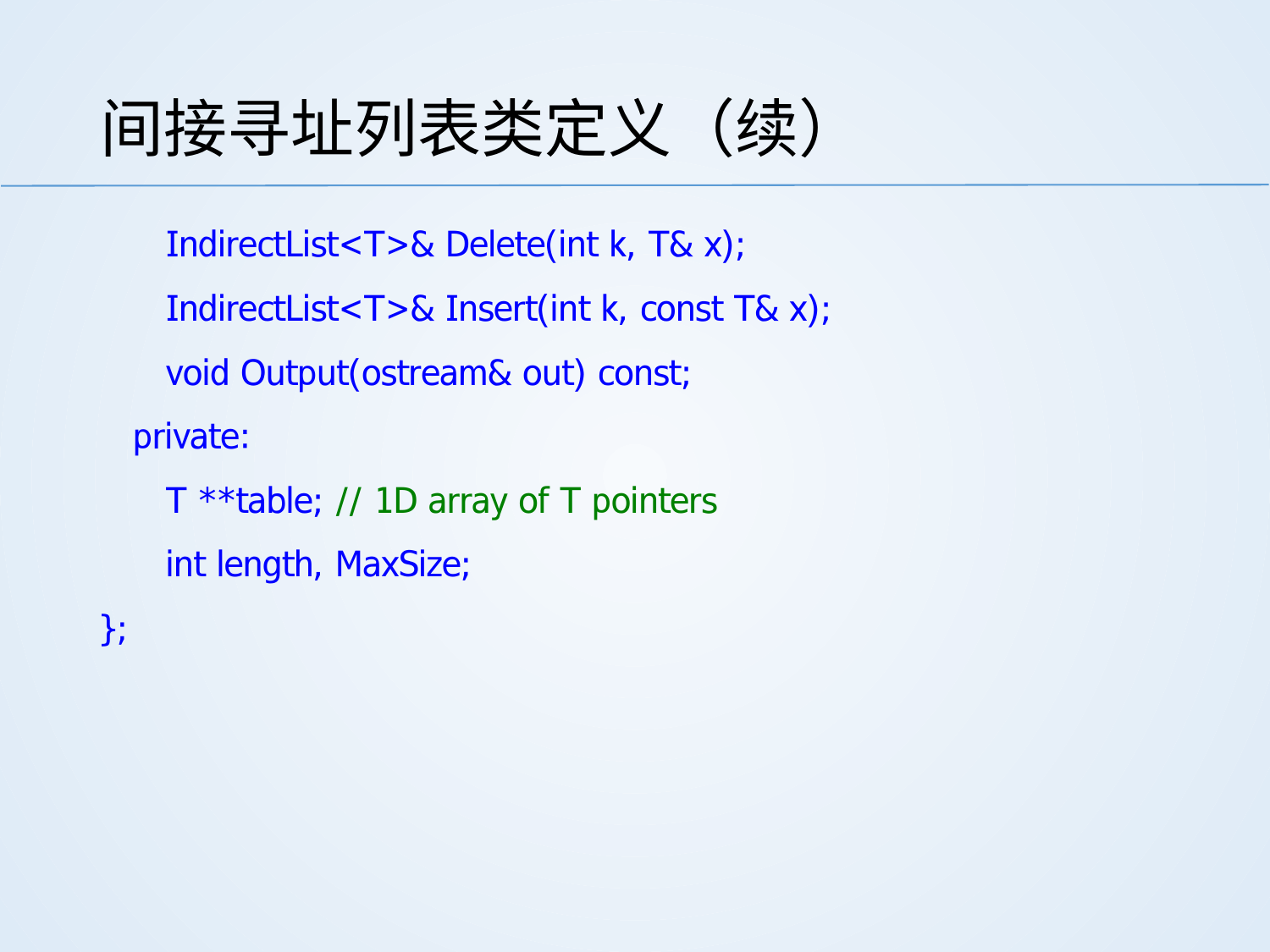

# 间接寻址列表类定义（续）
      IndirectList<T>& Delete(int k, T& x);
      IndirectList<T>& Insert(int k, const T& x);
      void Output(ostream& out) const;
   private:
      T **table; // 1D array of T pointers
      int length, MaxSize;
};

46